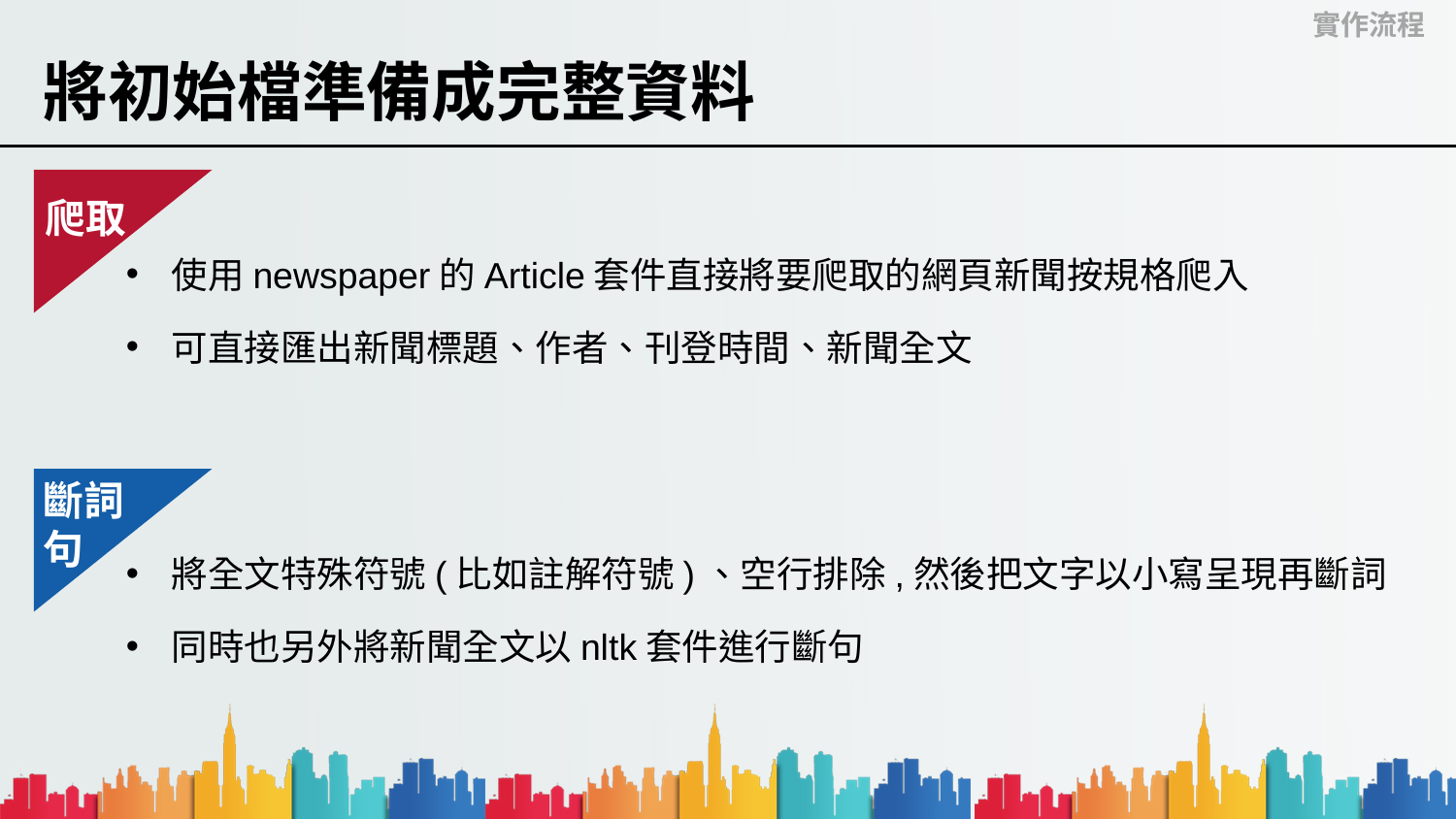

實作流程
# 將初始檔準備成完整資料

爬取
使用newspaper的Article套件直接將要爬取的網頁新聞按規格爬入
可直接匯出新聞標題、作者、刊登時間、新聞全文

斷詞
句
將全文特殊符號(比如註解符號)、空行排除,然後把文字以小寫呈現再斷詞
同時也另外將新聞全文以nltk套件進行斷句